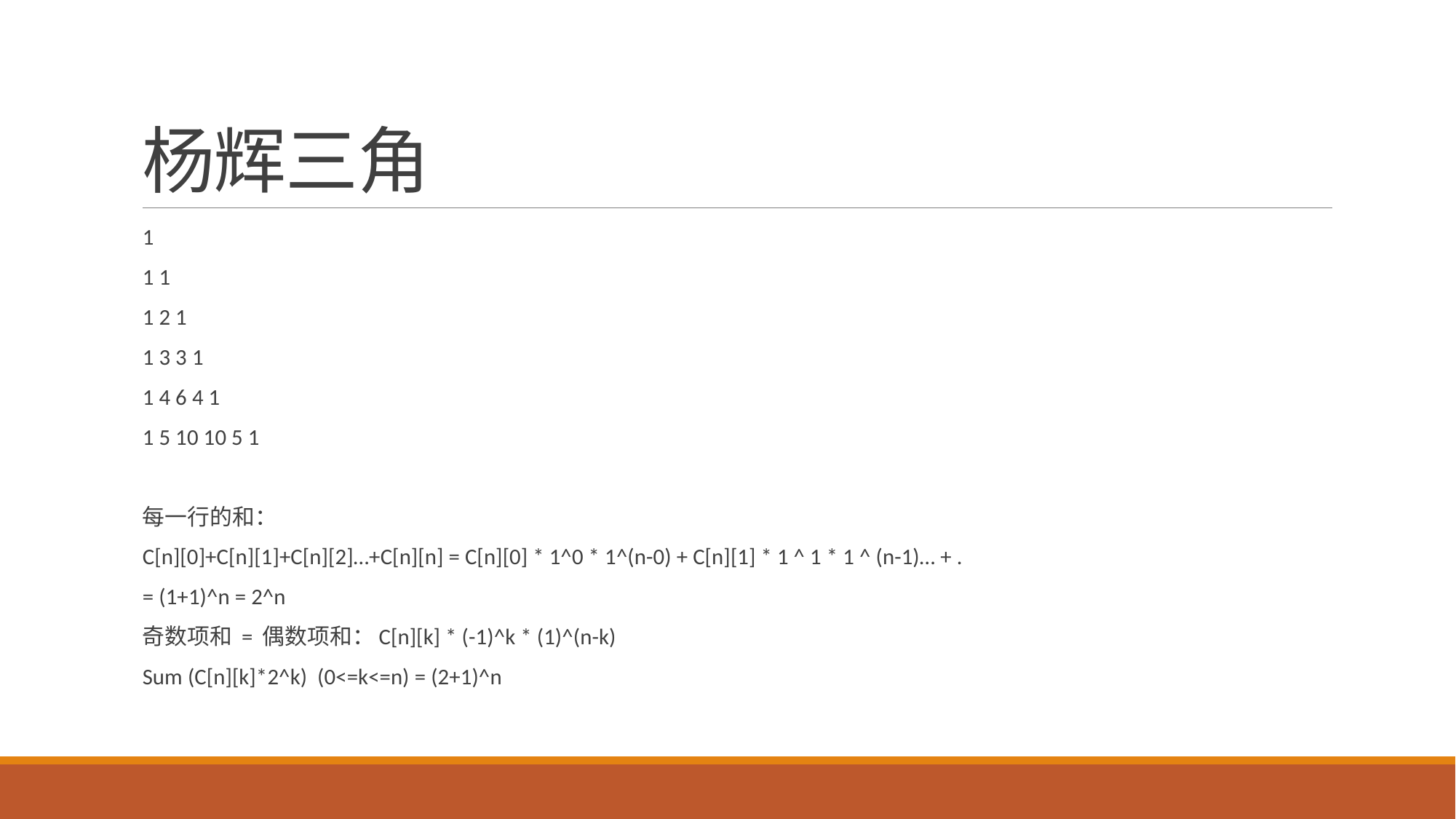

# 杨辉三角
1
1 1
1 2 1
1 3 3 1
1 4 6 4 1
1 5 10 10 5 1

每一行的和：
C[n][0]+C[n][1]+C[n][2]…+C[n][n] = C[n][0] * 1^0 * 1^(n-0) + C[n][1] * 1 ^ 1 * 1 ^ (n-1)… + .
= (1+1)^n = 2^n
奇数项和 = 偶数项和：C[n][k] * (-1)^k * (1)^(n-k)
Sum (C[n][k]*2^k)  (0<=k<=n) = (2+1)^n